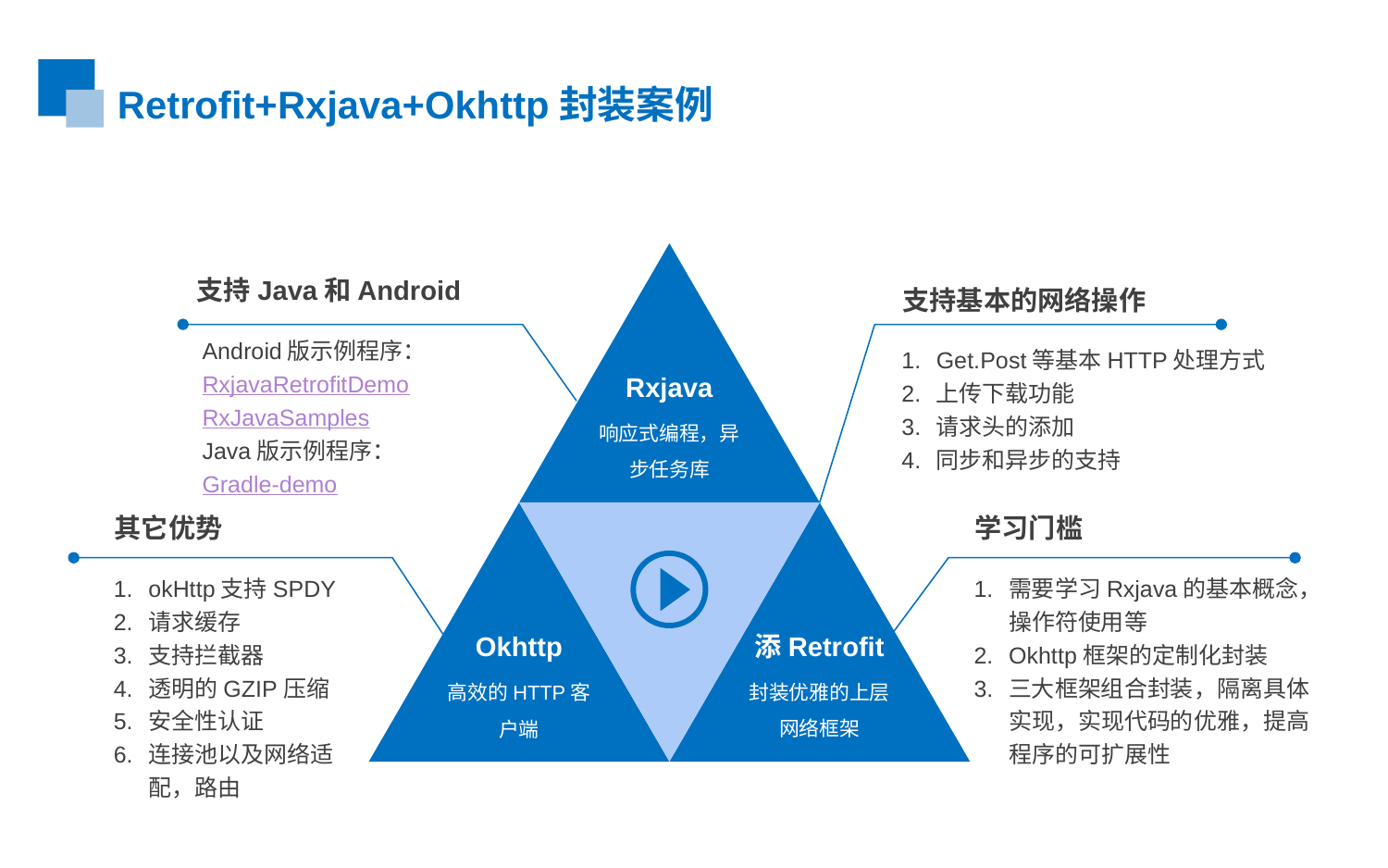

Retrofit+Rxjava+Okhttp封装案例

支持Java和Android
支持基本的网络操作

Android版示例程序：
RxjavaRetrofitDemo
RxJavaSamples
Java版示例程序：
Gradle-demo

Get.Post等基本HTTP处理方式
上传下载功能
请求头的添加
同步和异步的支持
Rxjava
响应式编程，异步任务库
其它优势
学习门槛

okHttp支持SPDY
请求缓存
支持拦截器
透明的GZIP压缩
安全性认证
连接池以及网络适配，路由

需要学习Rxjava的基本概念，操作符使用等
Okhttp框架的定制化封装
三大框架组合封装，隔离具体实现，实现代码的优雅，提高程序的可扩展性
添Retrofit
封装优雅的上层网络框架
Okhttp
高效的HTTP客户端